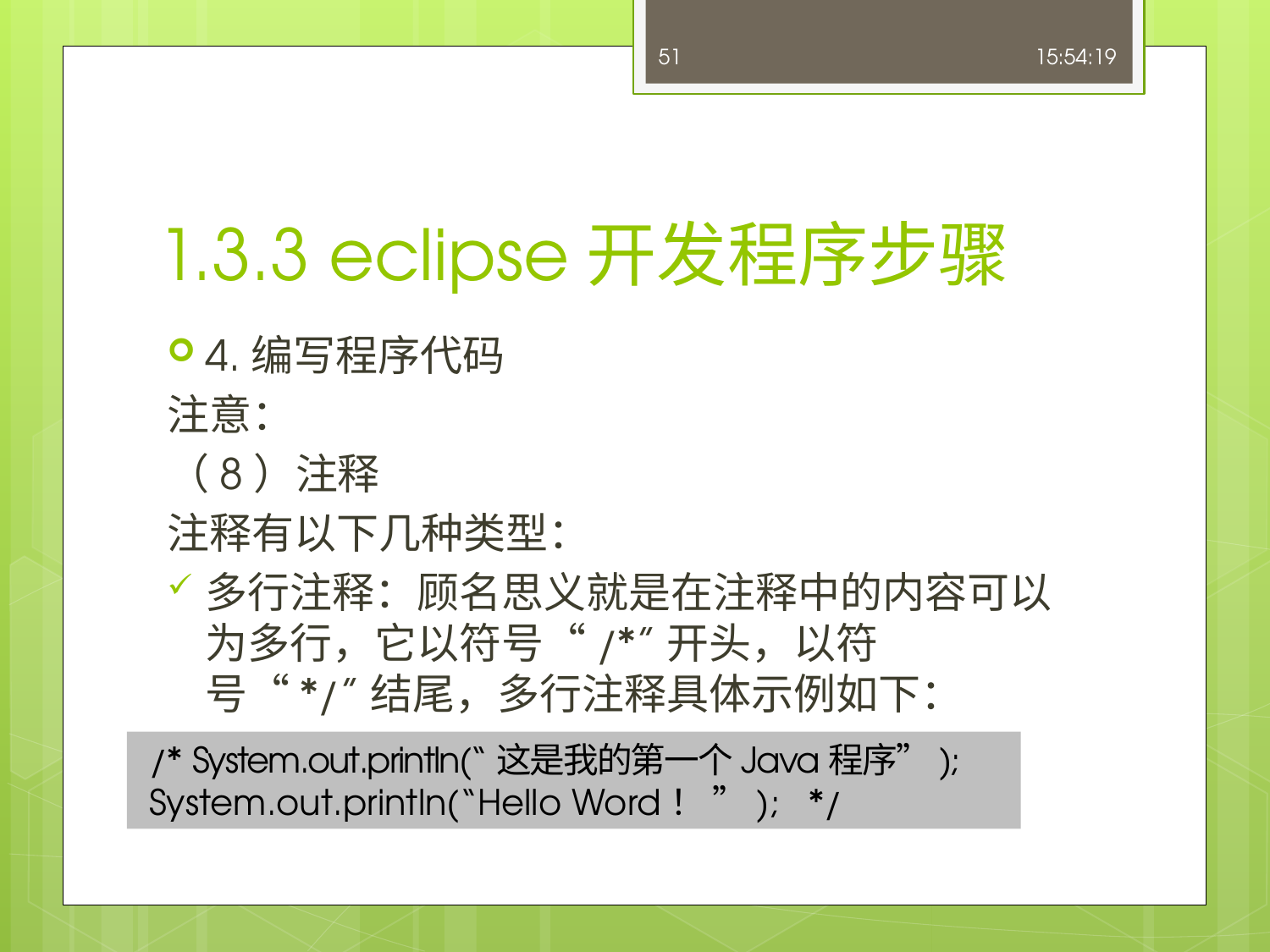

51
15:54:19
# 1.3.3 eclipse开发程序步骤
4.编写程序代码
注意：
（8）注释
注释有以下几种类型：
多行注释：顾名思义就是在注释中的内容可以为多行，它以符号“/*”开头，以符号“*/”结尾，多行注释具体示例如下：
 /* System.out.println(“这是我的第一个Java程序”);
 System.out.println(“Hello Word！ ”);   */